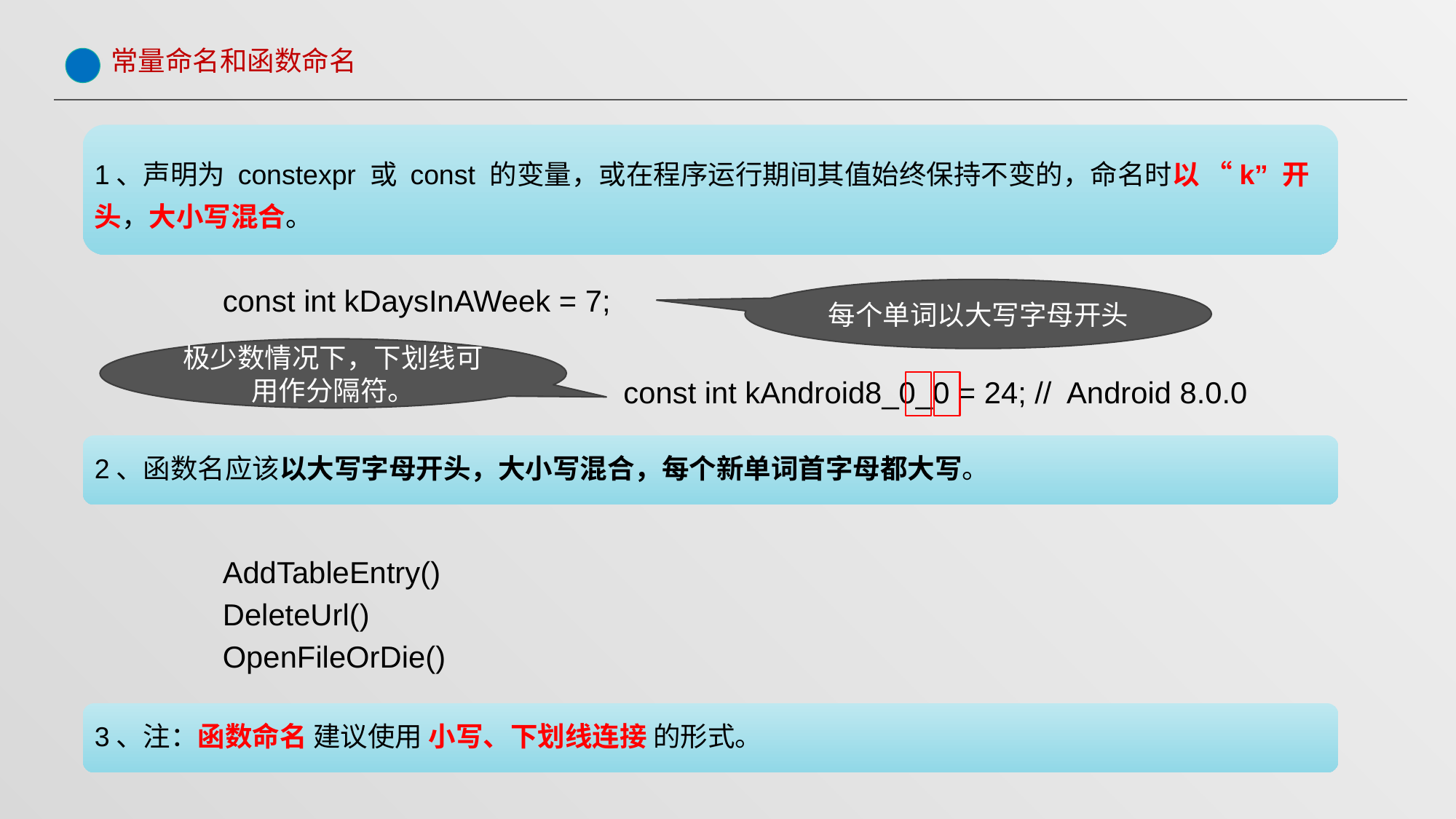

# 常量命名和函数命名

1、声明为 constexpr 或 const 的变量，或在程序运行期间其值始终保持不变的，命名时以 “k” 开头，大小写混合。
每个单词以大写字母开头
const int kDaysInAWeek = 7;
极少数情况下，下划线可用作分隔符。
const int kAndroid8_0_0 = 24; //  Android 8.0.0

2、函数名应该以大写字母开头，大小写混合，每个新单词首字母都大写。
AddTableEntry()
DeleteUrl()
OpenFileOrDie()

3、注：函数命名 建议使用 小写、下划线连接 的形式。